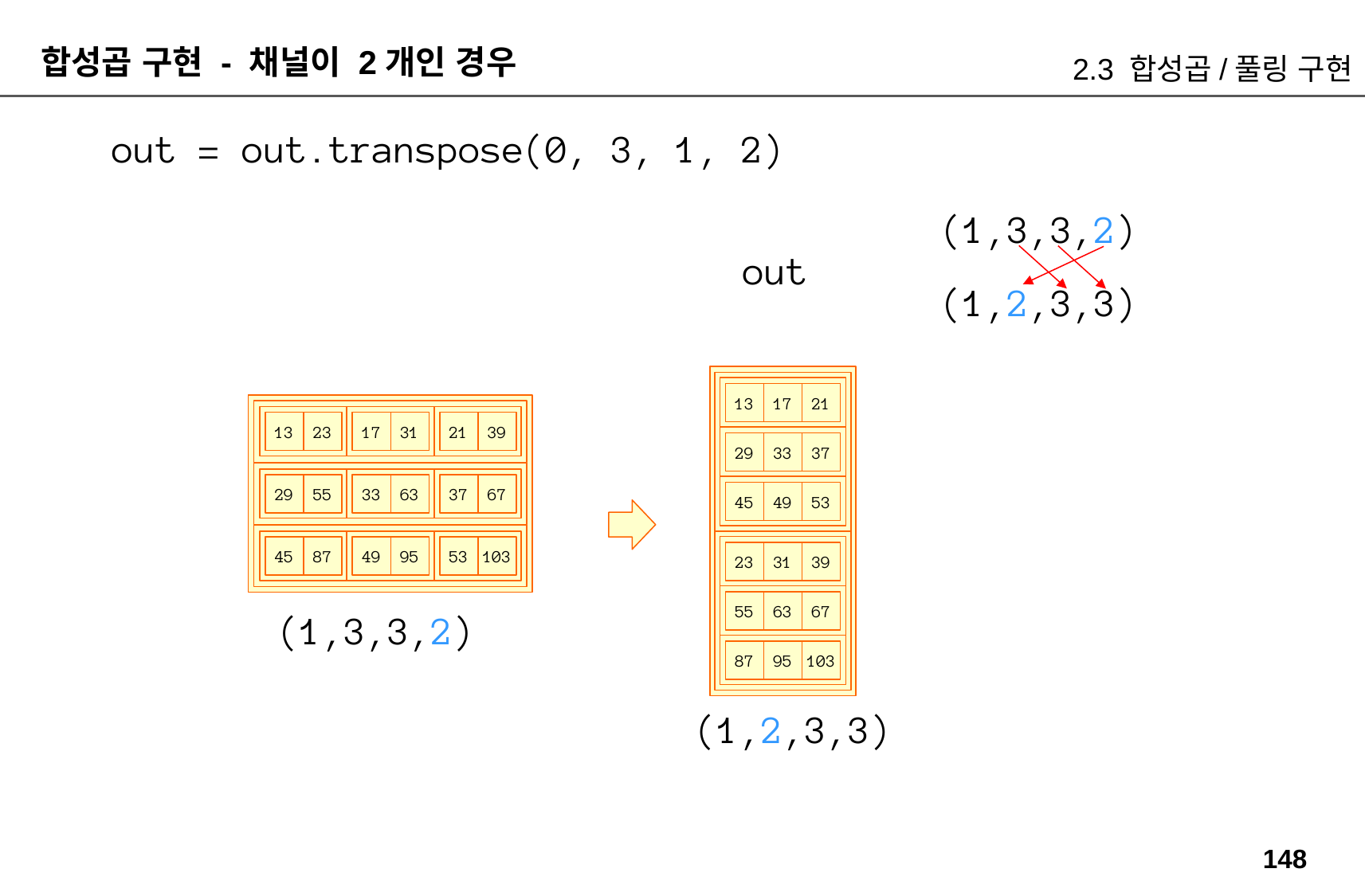

합성곱 구현 - 채널이 2개인 경우
2.3 합성곱/풀링 구현
out = out.transpose(0, 3, 1, 2)
(1,3,3,2)
out
(1,2,3,3)

13
17
21

13
23
17
31
21
39

29
33
37

29
55
33
63
37
67

45
49
53

45
87
49
95
53
103
23
31
39

55
63
67
(1,3,3,2)

87
95
103
(1,2,3,3)